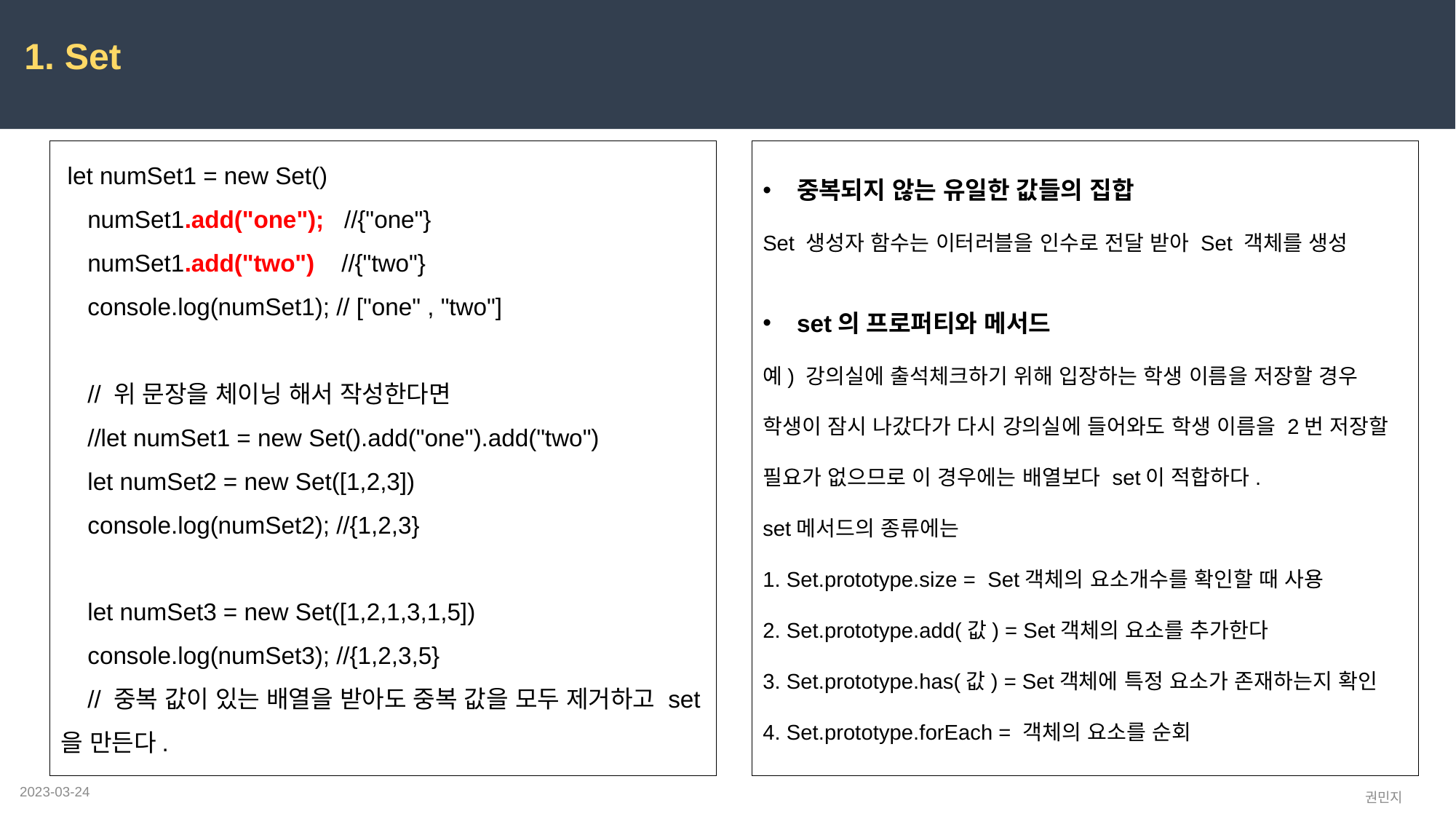

1. Set
 let numSet1 = new Set()
    numSet1.add("one");   //{"one"}
    numSet1.add("two")    //{"two"}
    console.log(numSet1); // ["one" , "two"]

    // 위 문장을 체이닝 해서 작성한다면
    //let numSet1 = new Set().add("one").add("two")
    let numSet2 = new Set([1,2,3])
    console.log(numSet2); //{1,2,3}

    let numSet3 = new Set([1,2,1,3,1,5])
    console.log(numSet3); //{1,2,3,5}
    // 중복 값이 있는 배열을 받아도 중복 값을 모두 제거하고 set을 만든다.
중복되지 않는 유일한 값들의 집합
Set 생성자 함수는 이터러블을 인수로 전달 받아 Set 객체를 생성

set의 프로퍼티와 메서드
예) 강의실에 출석체크하기 위해 입장하는 학생 이름을 저장할 경우
학생이 잠시 나갔다가 다시 강의실에 들어와도 학생 이름을 2번 저장할 필요가 없으므로 이 경우에는 배열보다 set이 적합하다.
set메서드의 종류에는
1. Set.prototype.size =  Set객체의 요소개수를 확인할 때 사용
2. Set.prototype.add(값) = Set객체의 요소를 추가한다
3. Set.prototype.has(값) = Set객체에 특정 요소가 존재하는지 확인
4. Set.prototype.forEach = 객체의 요소를 순회
2023-03-24
권민지